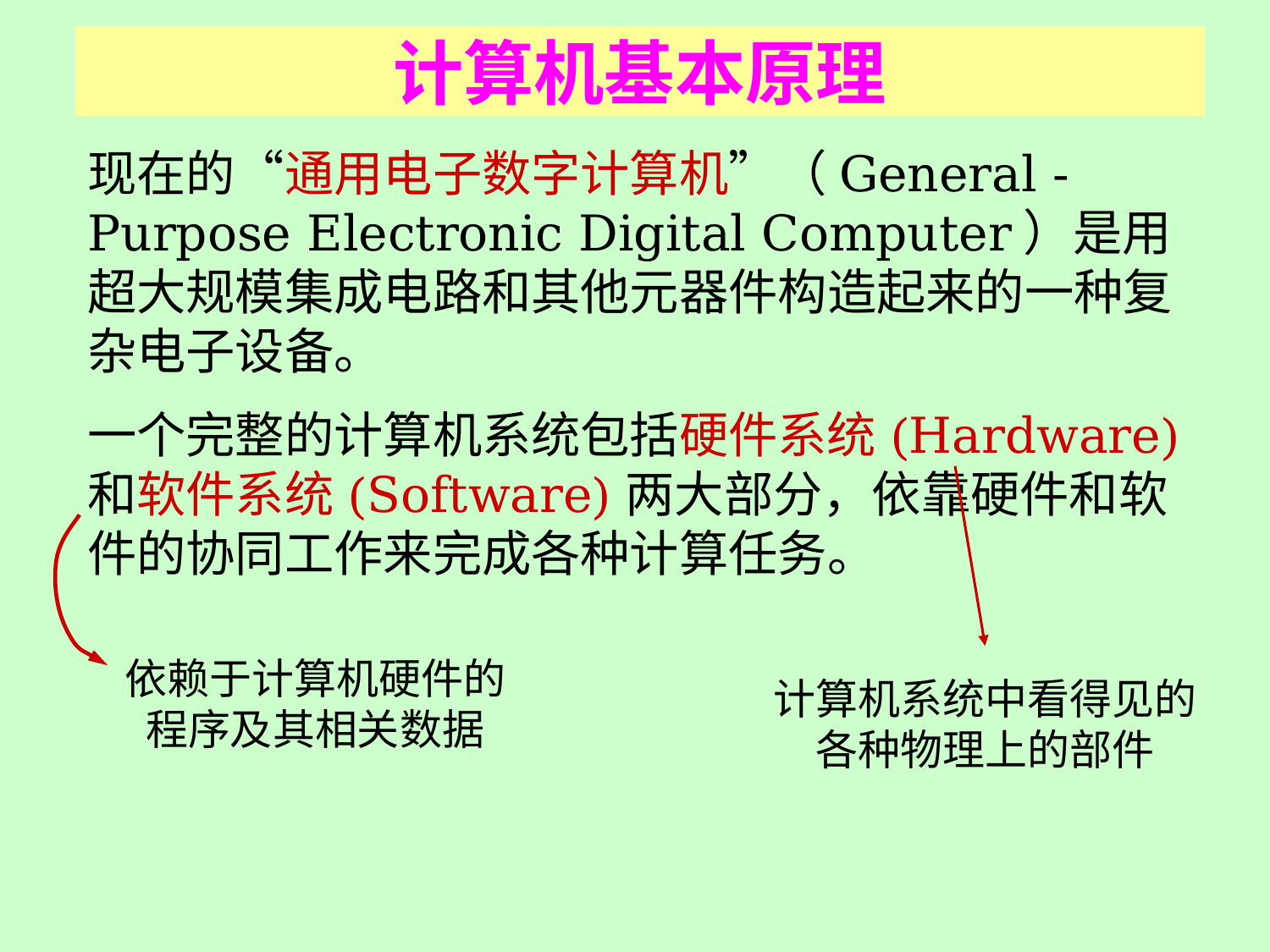

# 计算机基本原理
现在的“通用电子数字计算机”（General - Purpose Electronic Digital Computer）是用超大规模集成电路和其他元器件构造起来的一种复杂电子设备。
一个完整的计算机系统包括硬件系统(Hardware)和软件系统(Software)两大部分，依靠硬件和软件的协同工作来完成各种计算任务。

依赖于计算机硬件的程序及其相关数据
计算机系统中看得见的各种物理上的部件
8